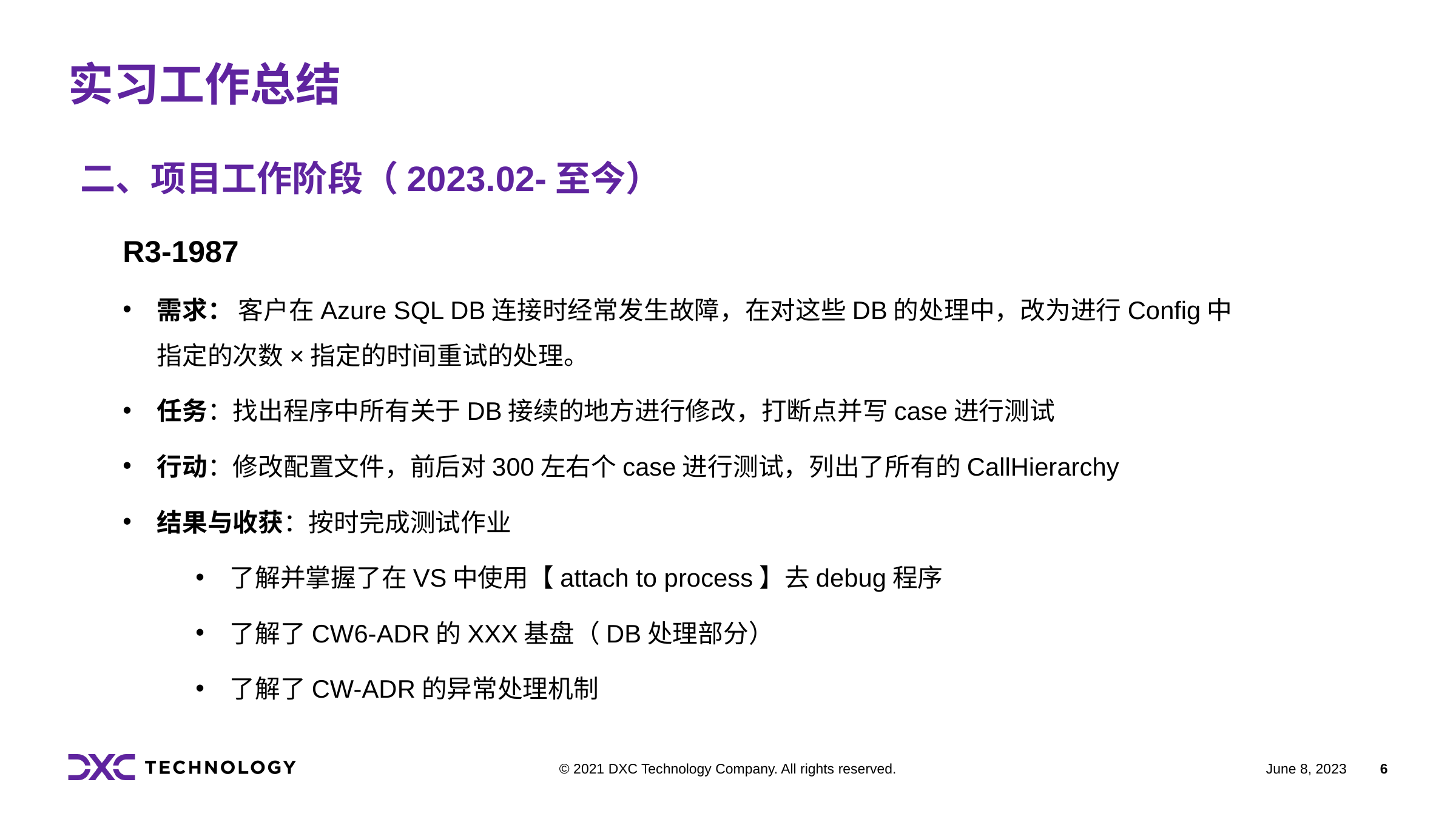

# 实习工作总结
二、项目工作阶段（2023.02-至今）
R3-1987
需求： 客户在Azure SQL DB连接时经常发生故障，在对这些DB的处理中，改为进行Config中指定的次数×指定的时间重试的处理。
任务：找出程序中所有关于DB接续的地方进行修改，打断点并写case进行测试
行动：修改配置文件，前后对300左右个case进行测试，列出了所有的CallHierarchy
结果与收获：按时完成测试作业
了解并掌握了在VS中使用【attach to process】去debug程序
了解了CW6-ADR的XXX基盘（DB处理部分）
了解了CW-ADR的异常处理机制